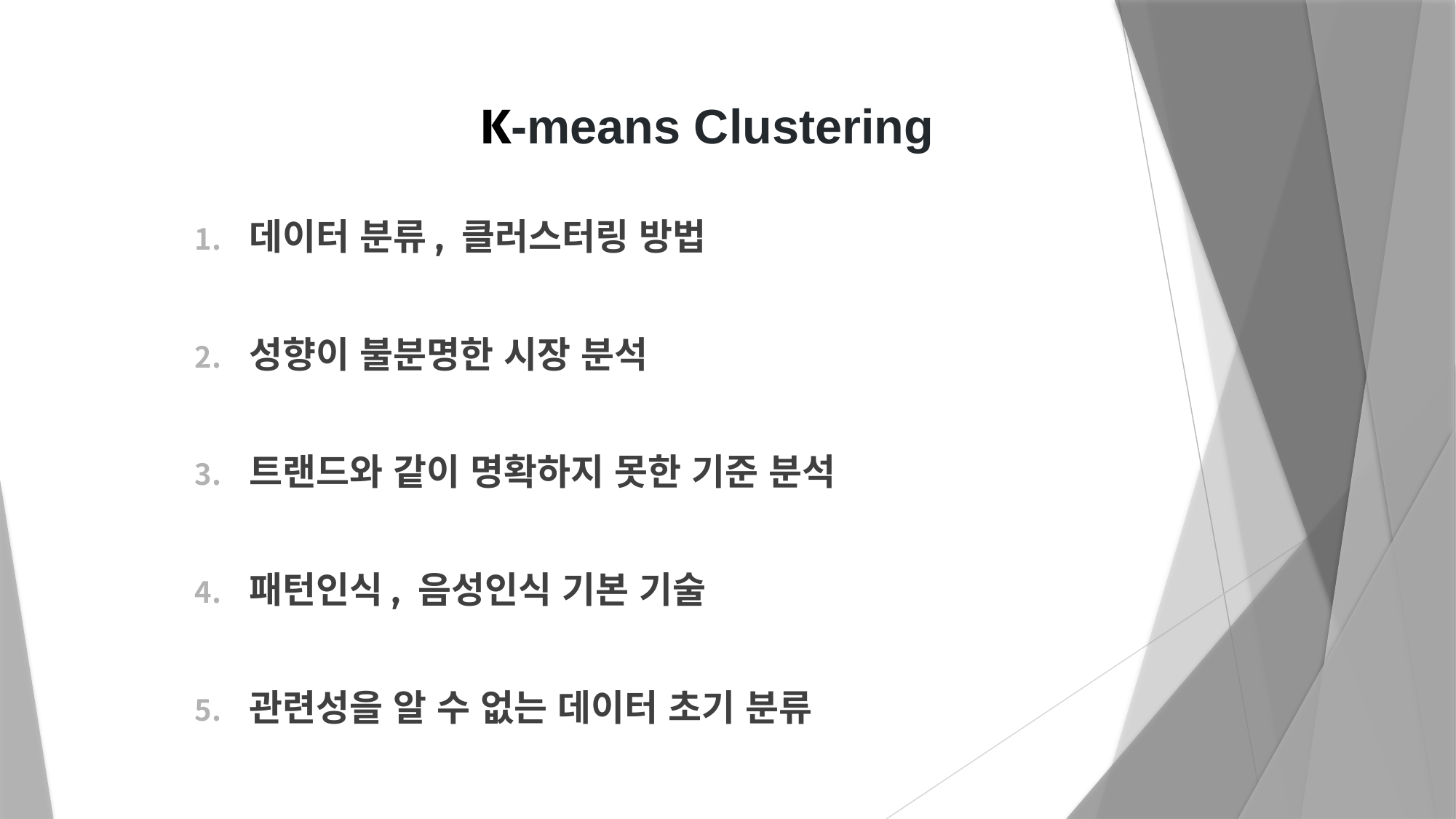

# K-means Clustering
데이터 분류, 클러스터링 방법

성향이 불분명한 시장 분석

트랜드와 같이 명확하지 못한 기준 분석

패턴인식, 음성인식 기본 기술

관련성을 알 수 없는 데이터 초기 분류